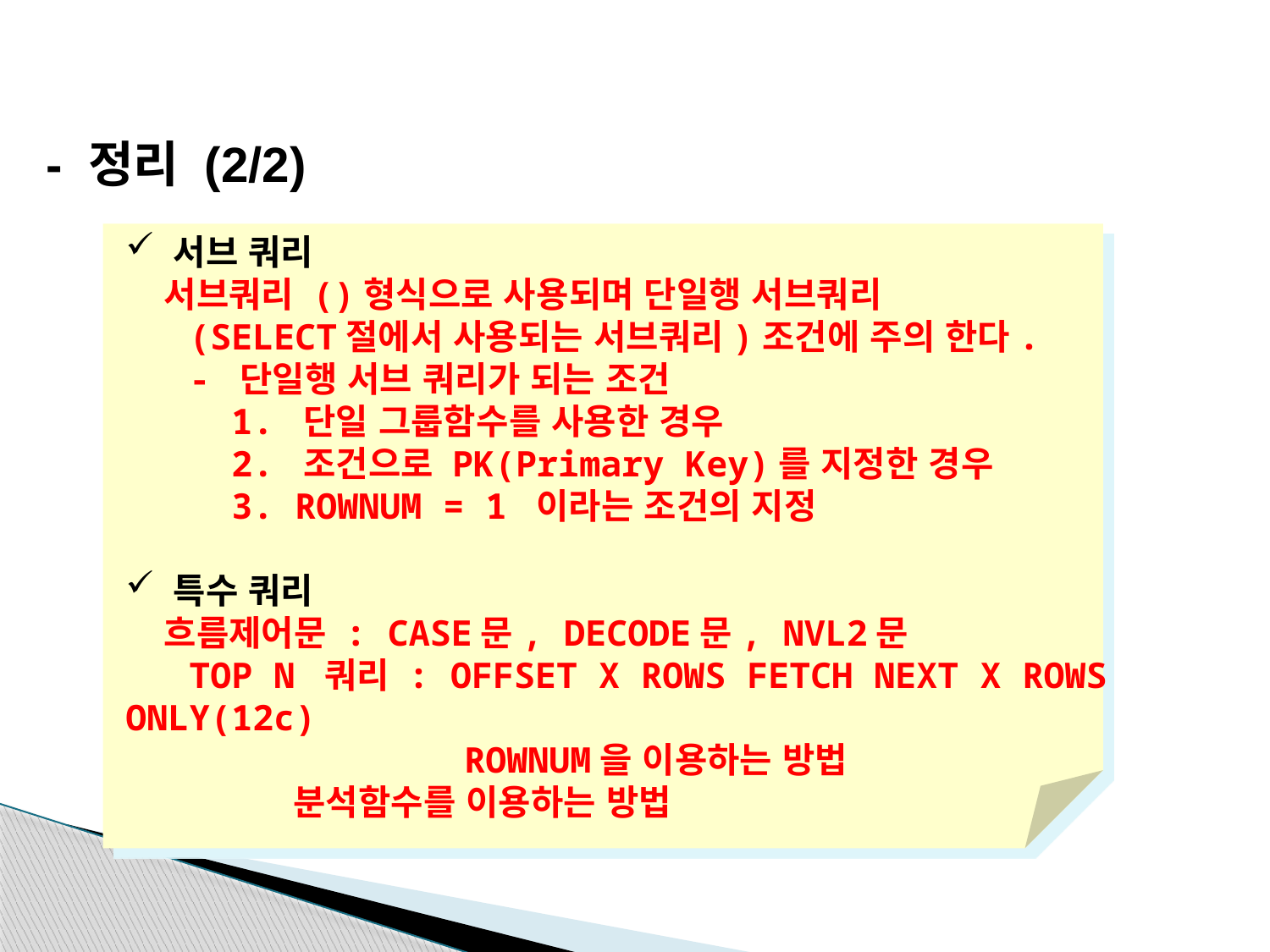

- 정리 (2/2)
서브 쿼리
   서브쿼리 ()형식으로 사용되며 단일행 서브쿼리
   (SELECT절에서 사용되는 서브쿼리)조건에 주의 한다.
   - 단일행 서브 쿼리가 되는 조건
     1. 단일 그룹함수를 사용한 경우
     2. 조건으로 PK(Primary Key)를 지정한 경우
     3. ROWNUM = 1 이라는 조건의 지정

특수 쿼리
   흐름제어문 : CASE문, DECODE문, NVL2문
   TOP N 쿼리 : OFFSET X ROWS FETCH NEXT X ROWS ONLY(12c)
                ROWNUM을 이용하는 방법
                분석함수를 이용하는 방법